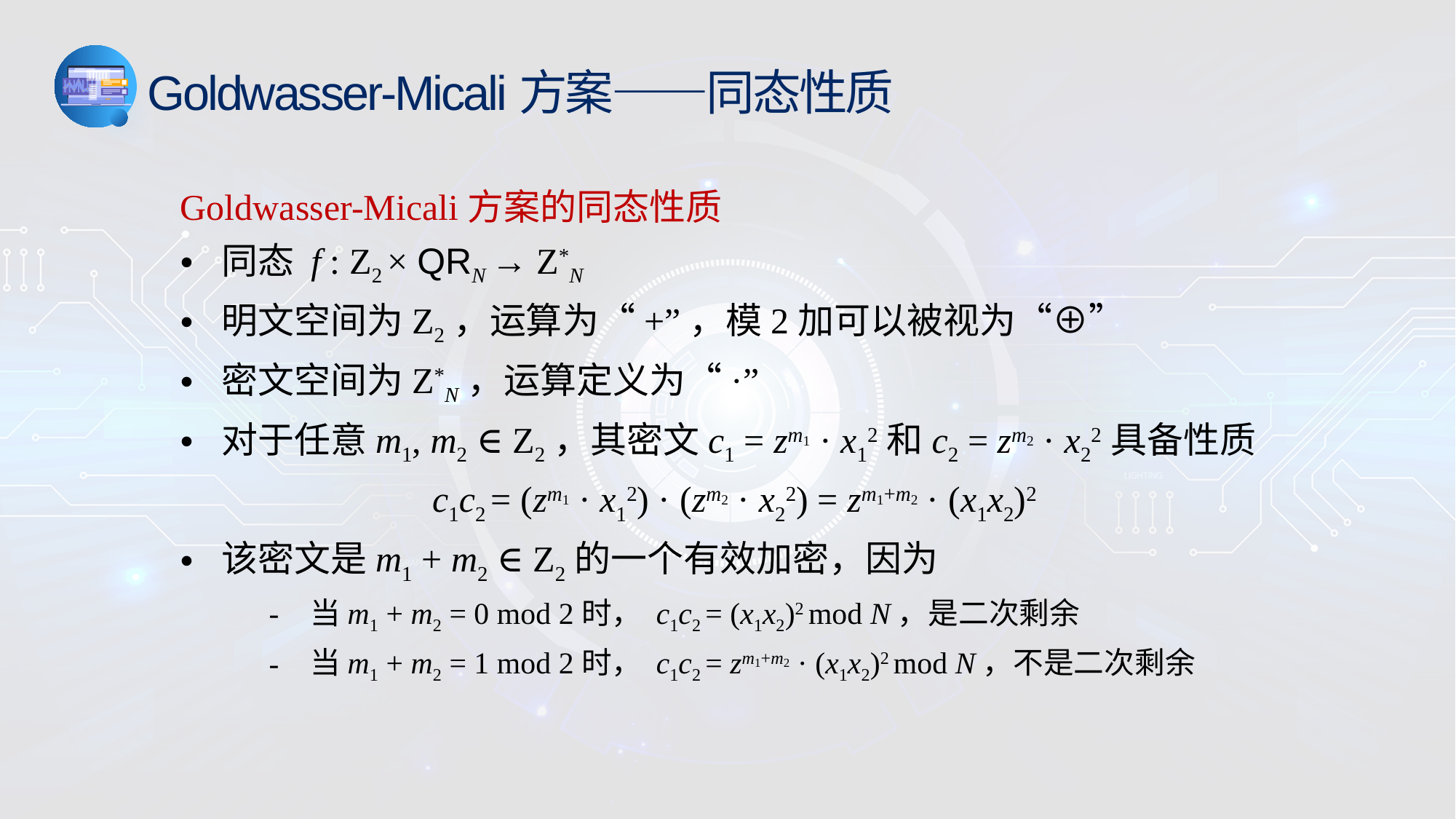

Goldwasser-Micali方案——同态性质

Goldwasser-Micali方案的同态性质
同态 f : Z2 × QRN → Z*N
明文空间为Z2，运算为“+”，模2加可以被视为“⊕”
密文空间为Z*N，运算定义为“·”
对于任意m1, m2 ∈ Z2，其密文c1 = zm1 · x12和c2 = zm2 · x22具备性质
c1c2 = (zm1 · x12) · (zm2 · x22) = zm1+m2 · (x1x2)2
该密文是m1 + m2 ∈ Z2的一个有效加密，因为
当m1 + m2 = 0 mod 2时， c1c2 = (x1x2)2 mod N，是二次剩余
当m1 + m2 = 1 mod 2时， c1c2 = zm1+m2 · (x1x2)2 mod N，不是二次剩余